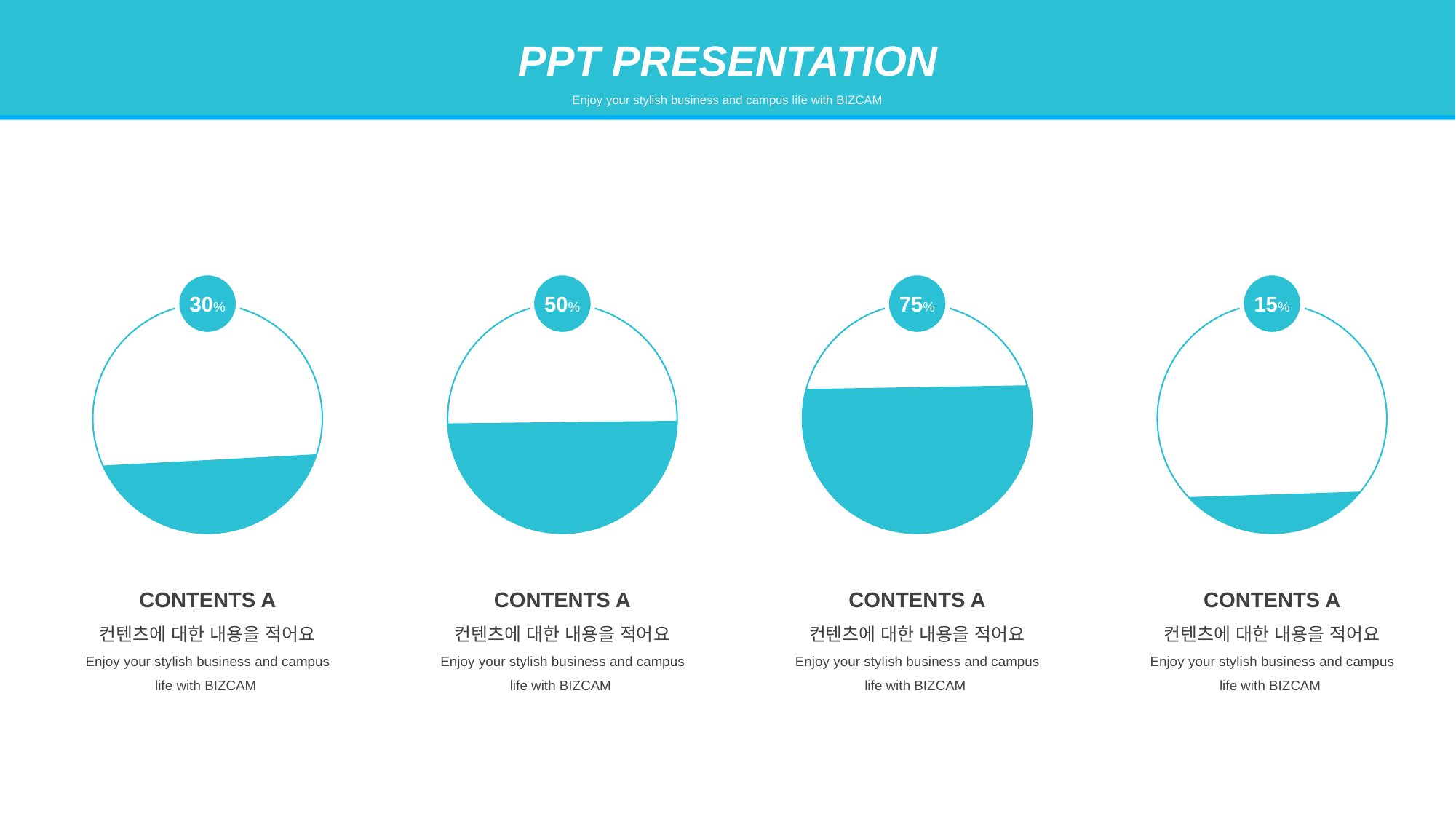

PPT PRESENTATION
Enjoy your stylish business and campus life with BIZCAM
30%
50%
75%
15%

CONTENTS A
컨텐츠에 대한 내용을 적어요
Enjoy your stylish business and campus life with BIZCAM
CONTENTS A
컨텐츠에 대한 내용을 적어요
Enjoy your stylish business and campus life with BIZCAM
CONTENTS A
컨텐츠에 대한 내용을 적어요
Enjoy your stylish business and campus life with BIZCAM
CONTENTS A
컨텐츠에 대한 내용을 적어요
Enjoy your stylish business and campus life with BIZCAM